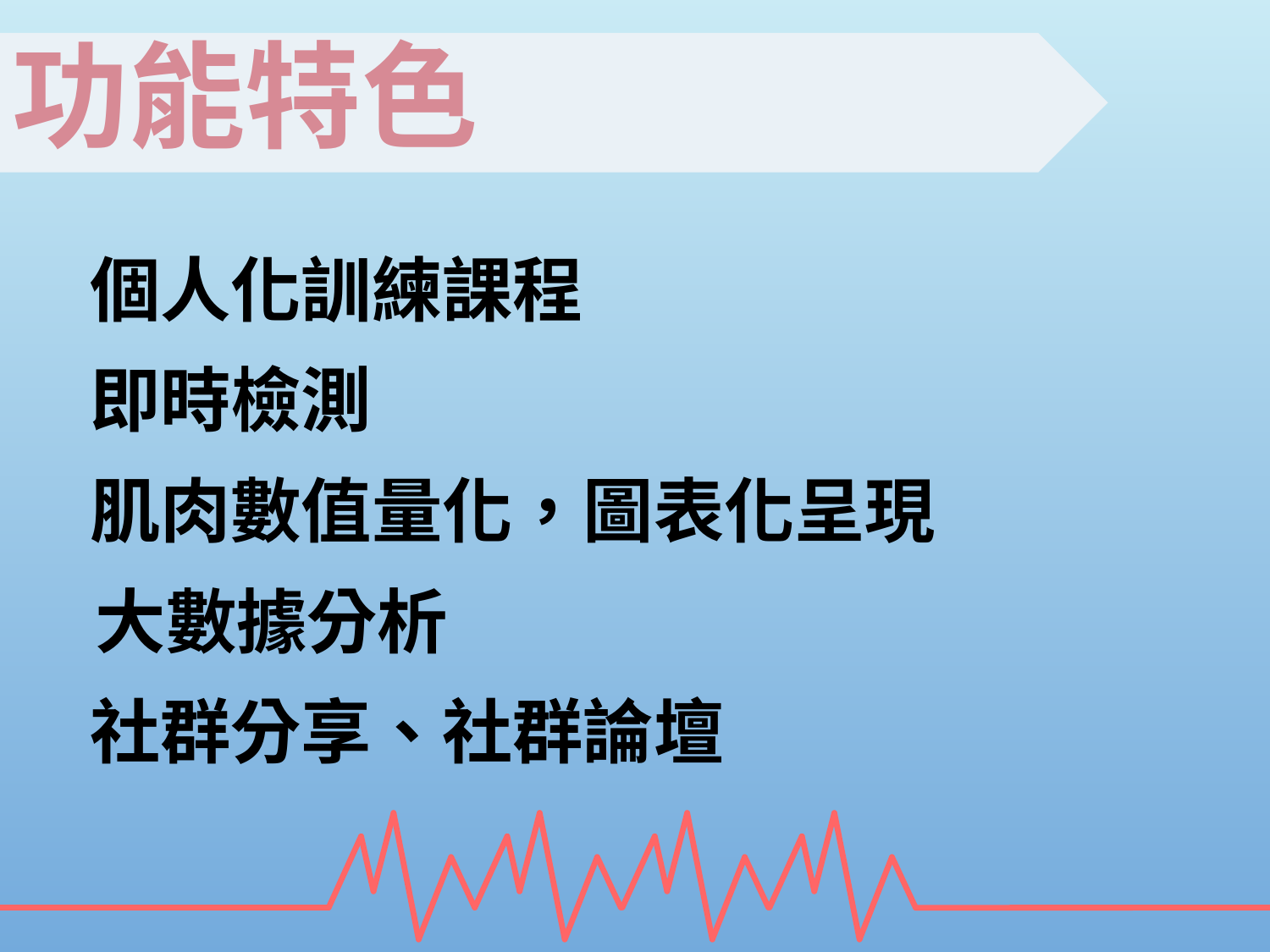

功能特色
個人化訓練課程
即時檢測
肌肉數值量化，圖表化呈現
大數據分析
社群分享、社群論壇